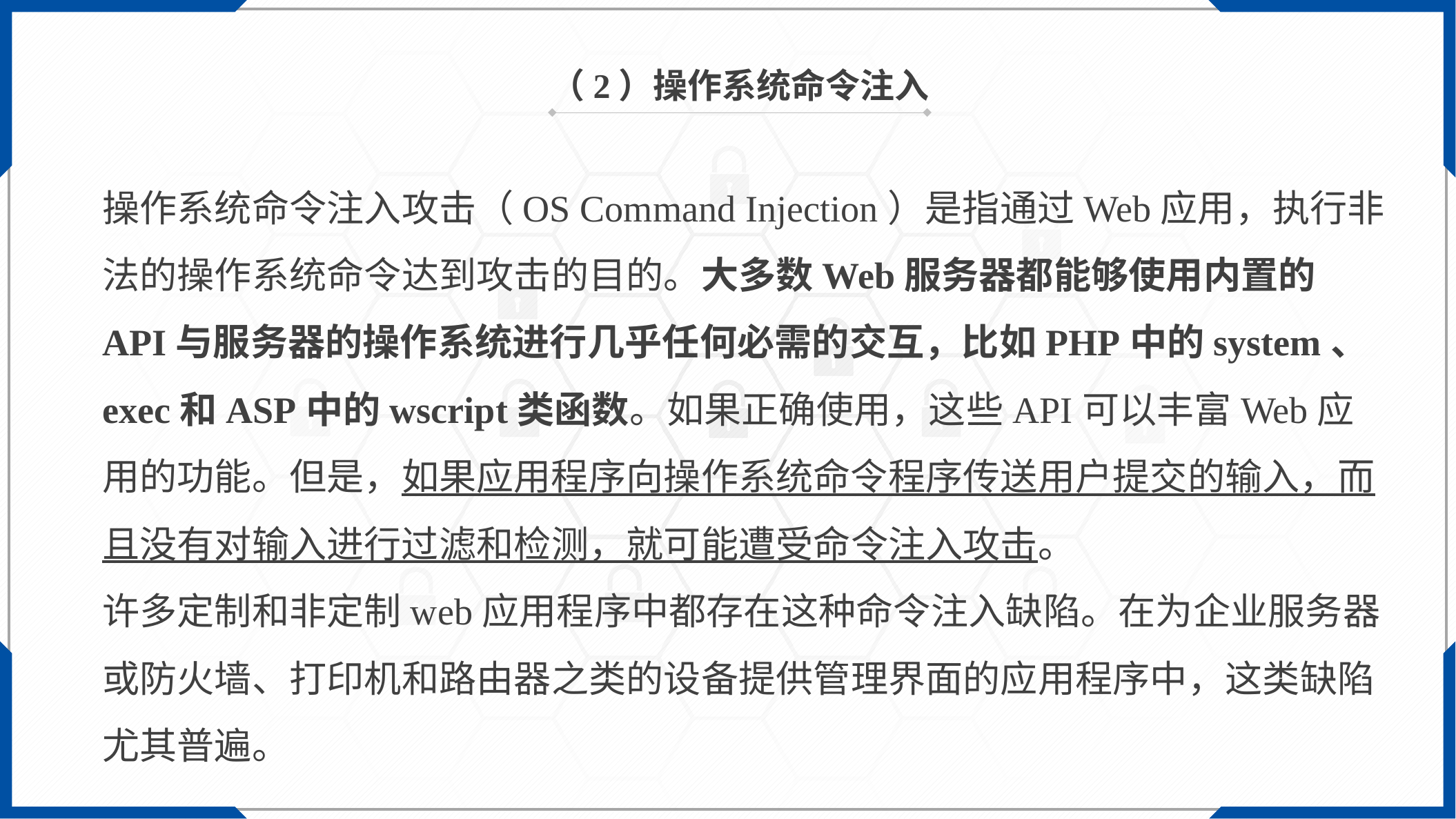

（2）操作系统命令注入
操作系统命令注入攻击（OS Command Injection）是指通过Web应用，执行非法的操作系统命令达到攻击的目的。大多数Web服务器都能够使用内置的API与服务器的操作系统进行几乎任何必需的交互，比如PHP中的system、exec和ASP中的wscript类函数。如果正确使用，这些API可以丰富Web应用的功能。但是，如果应用程序向操作系统命令程序传送用户提交的输入，而且没有对输入进行过滤和检测，就可能遭受命令注入攻击。
许多定制和非定制web应用程序中都存在这种命令注入缺陷。在为企业服务器或防火墙、打印机和路由器之类的设备提供管理界面的应用程序中，这类缺陷尤其普遍。